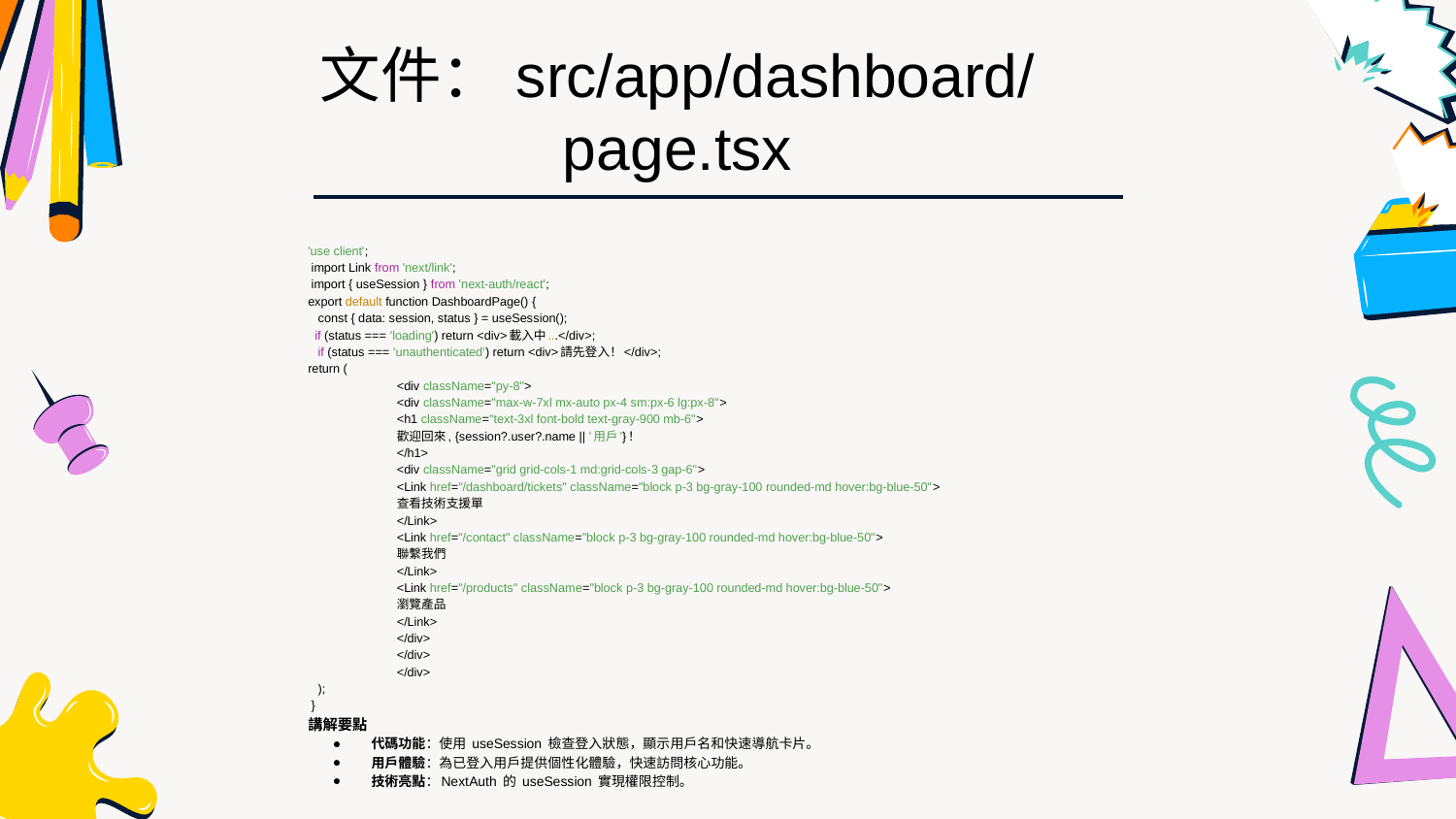

文件：src/app/dashboard/page.tsx
'use client';
 import Link from 'next/link';
 import { useSession } from 'next-auth/react';
export default function DashboardPage() {
   const { data: session, status } = useSession();
  if (status === 'loading') return <div>載入中...</div>;
   if (status === 'unauthenticated') return <div>請先登入！</div>;
return (
 	<div className="py-8">
   	<div className="max-w-7xl mx-auto px-4 sm:px-6 lg:px-8">
     	<h1 className="text-3xl font-bold text-gray-900 mb-6">
       	歡迎回來, {session?.user?.name || '用戶'}！
     	</h1>
     	<div className="grid grid-cols-1 md:grid-cols-3 gap-6">
       	<Link href="/dashboard/tickets" className="block p-3 bg-gray-100 rounded-md hover:bg-blue-50">
         	查看技術支援單
       	</Link>
       	<Link href="/contact" className="block p-3 bg-gray-100 rounded-md hover:bg-blue-50">
         	聯繫我們
       	</Link>
       	<Link href="/products" className="block p-3 bg-gray-100 rounded-md hover:bg-blue-50">
         	瀏覽產品
       	</Link>
     	</div>
   	</div>
 	</div>
   );
 }
講解要點
代碼功能：使用 useSession 檢查登入狀態，顯示用戶名和快速導航卡片。
用戶體驗：為已登入用戶提供個性化體驗，快速訪問核心功能。
技術亮點：NextAuth 的 useSession 實現權限控制。